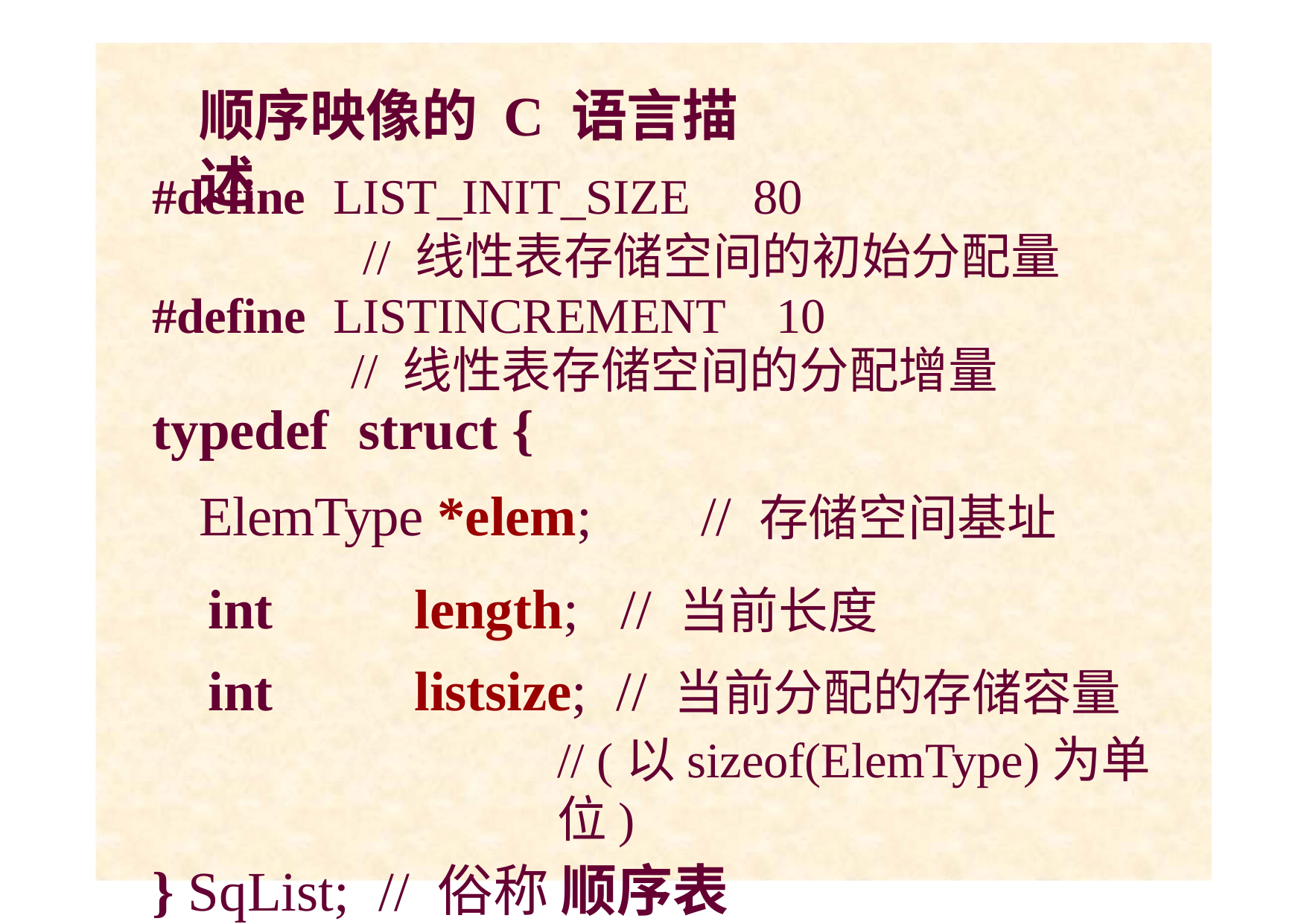

# 顺序映像的 C 语言描述
#define	LIST_INIT_SIZE	80
// 线性表存储空间的初始分配量
#define	LISTINCREMENT	10
// 线性表存储空间的分配增量
typedef	struct {
ElemType *elem;	// 存储空间基址
int	length;	// 当前长度
int	listsize;	// 当前分配的存储容量
// (以sizeof(ElemType)为单位)
} SqList;	// 俗称 顺序表